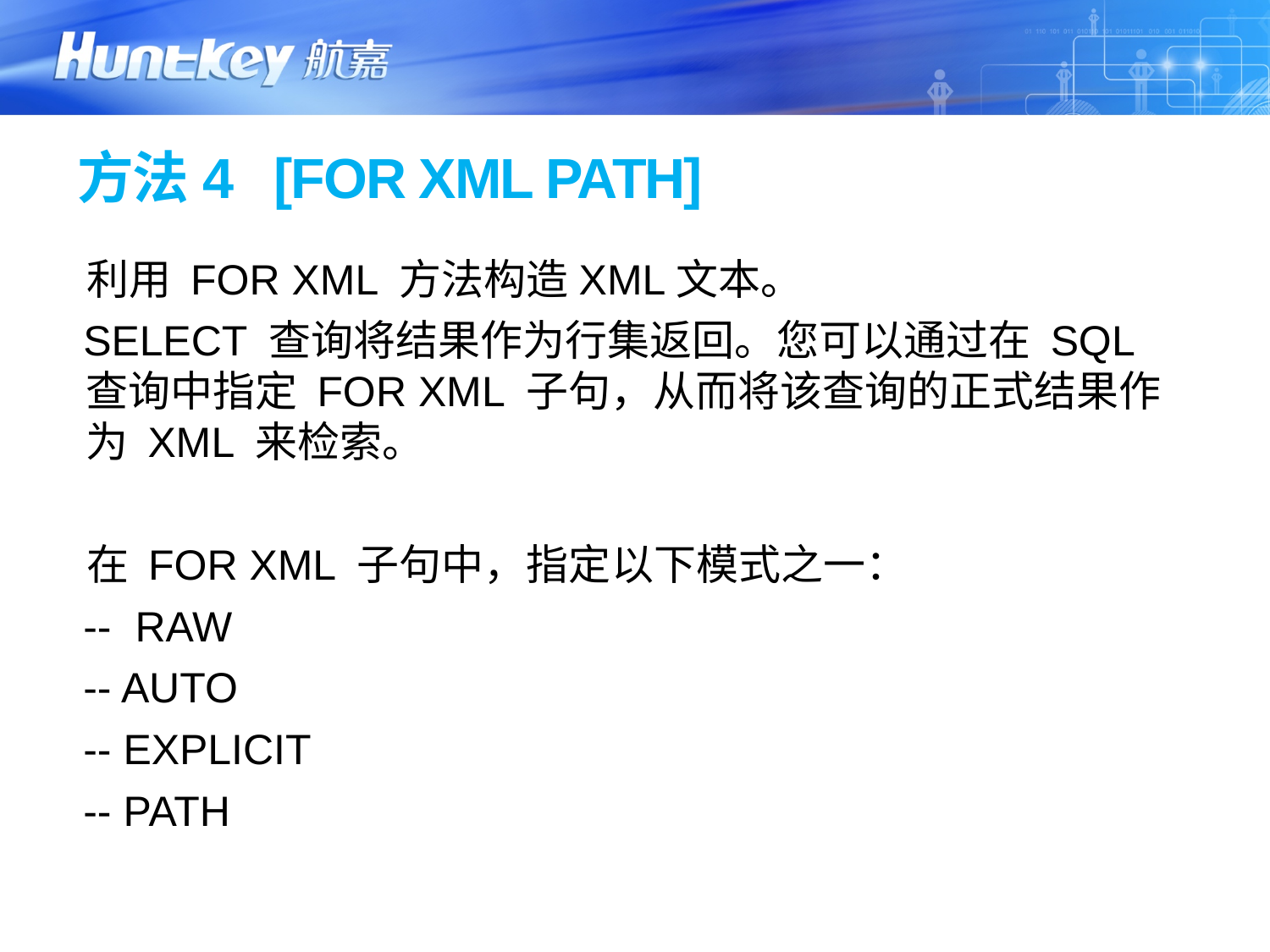

# 方法4   [FOR XML PATH]
   利用 FOR XML 方法构造XML文本。
   SELECT 查询将结果作为行集返回。您可以通过在 SQL 查询中指定 FOR XML 子句，从而将该查询的正式结果作为 XML 来检索。

   在 FOR XML 子句中，指定以下模式之一：
   --  RAW
   -- AUTO
   -- EXPLICIT
   -- PATH